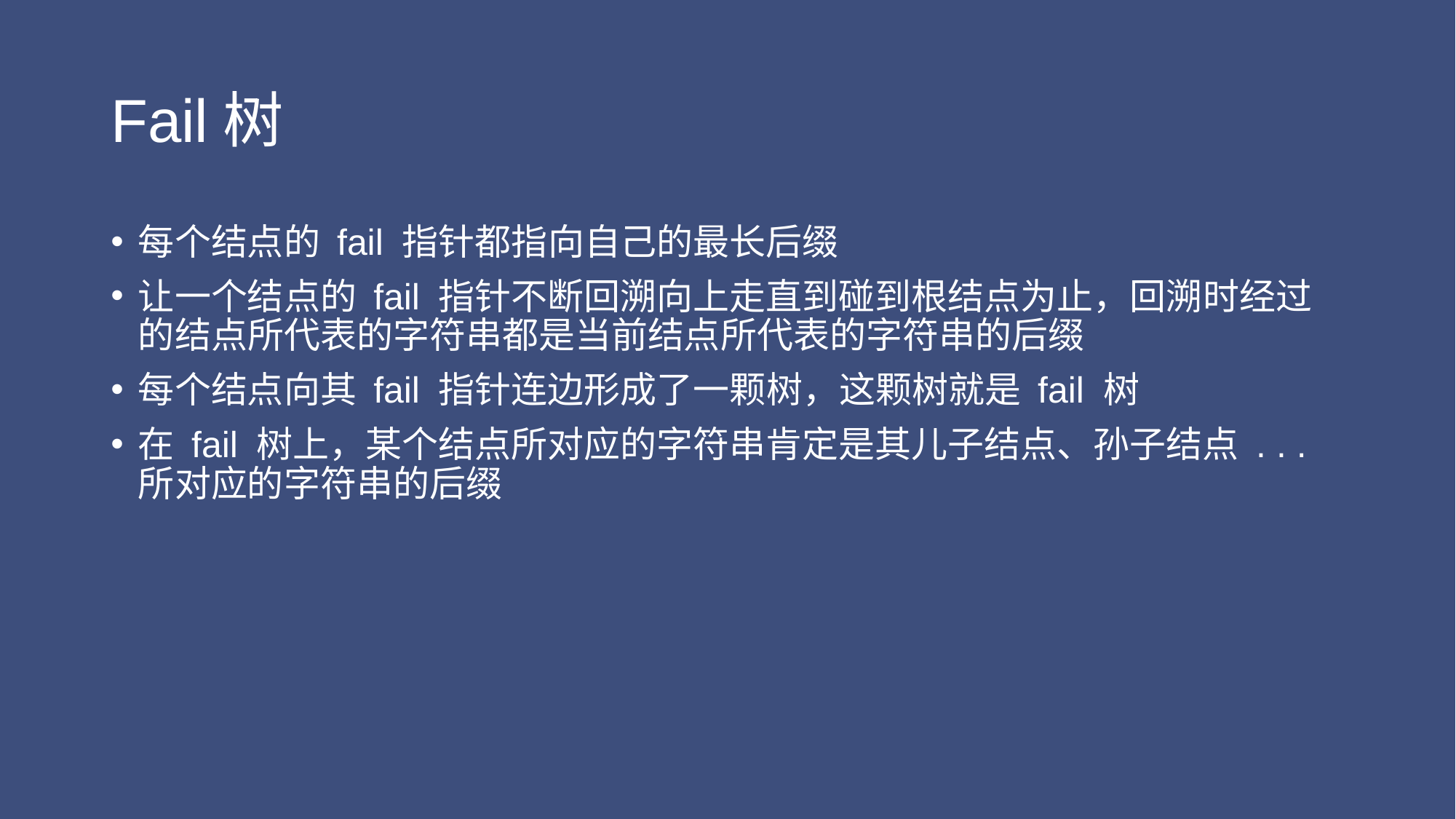

# Fail树
每个结点的 fail 指针都指向自己的最长后缀
让一个结点的 fail 指针不断回溯向上走直到碰到根结点为止，回溯时经过的结点所代表的字符串都是当前结点所代表的字符串的后缀
每个结点向其 fail 指针连边形成了一颗树，这颗树就是 fail 树
在 fail 树上，某个结点所对应的字符串肯定是其儿子结点、孙子结点 . . . 所对应的字符串的后缀